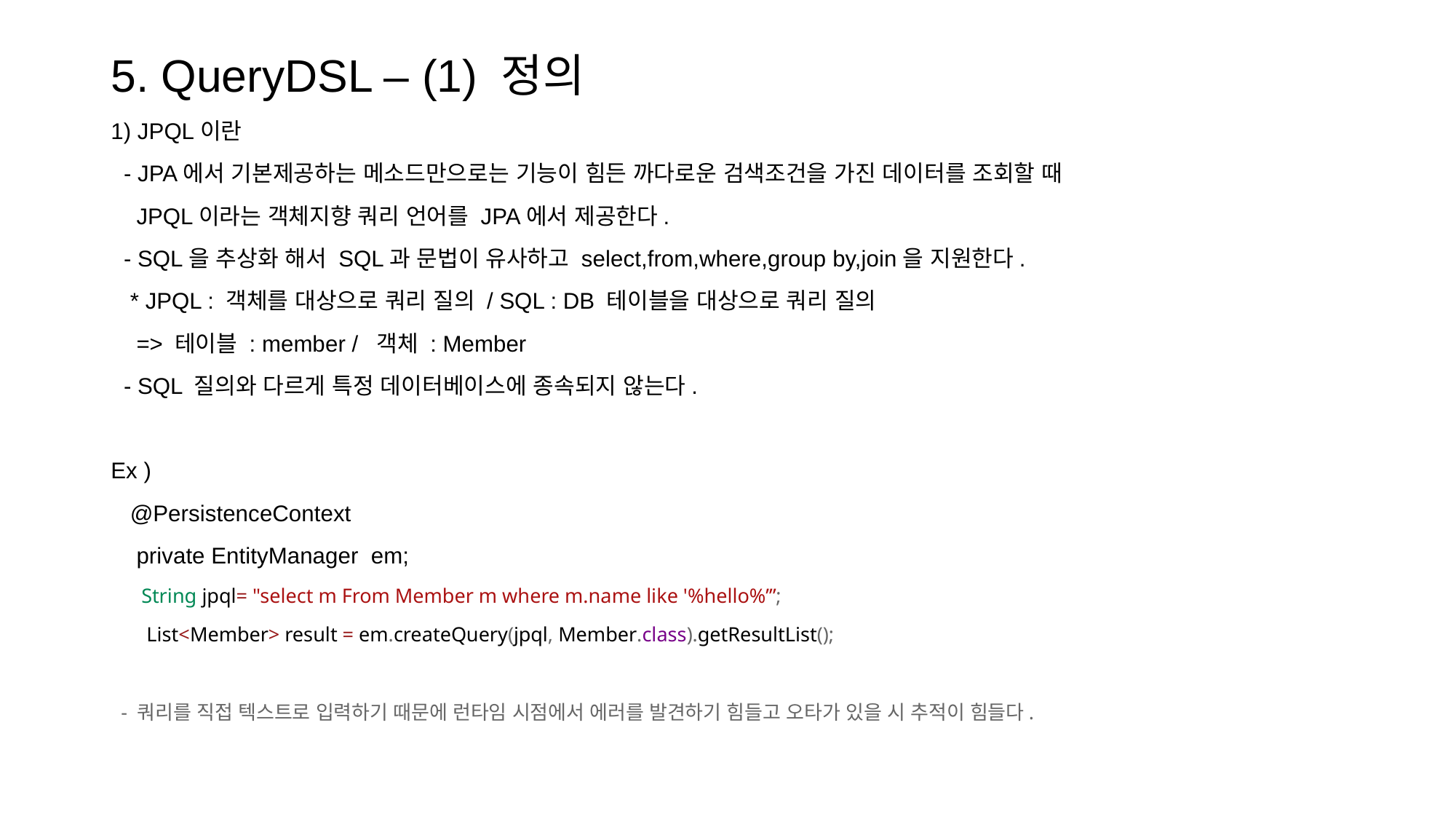

# 5. QueryDSL – (1) 정의
1) JPQL이란
  - JPA에서 기본제공하는 메소드만으로는 기능이 힘든 까다로운 검색조건을 가진 데이터를 조회할 때
    JPQL이라는 객체지향 쿼리 언어를 JPA에서 제공한다.
  - SQL을 추상화 해서 SQL과 문법이 유사하고 select,from,where,group by,join을 지원한다.
   * JPQL : 객체를 대상으로 쿼리 질의 / SQL : DB 테이블을 대상으로 쿼리 질의
    => 테이블 : member /  객체 : Member
  - SQL 질의와 다르게 특정 데이터베이스에 종속되지 않는다.

Ex )
   @PersistenceContext
    private EntityManager  em;
      String jpql= "select m From Member m where m.name like '%hello%’”;
       List<Member> result = em.createQuery(jpql, Member.class).getResultList();

  - 쿼리를 직접 텍스트로 입력하기 때문에 런타임 시점에서 에러를 발견하기 힘들고 오타가 있을 시 추적이 힘들다.